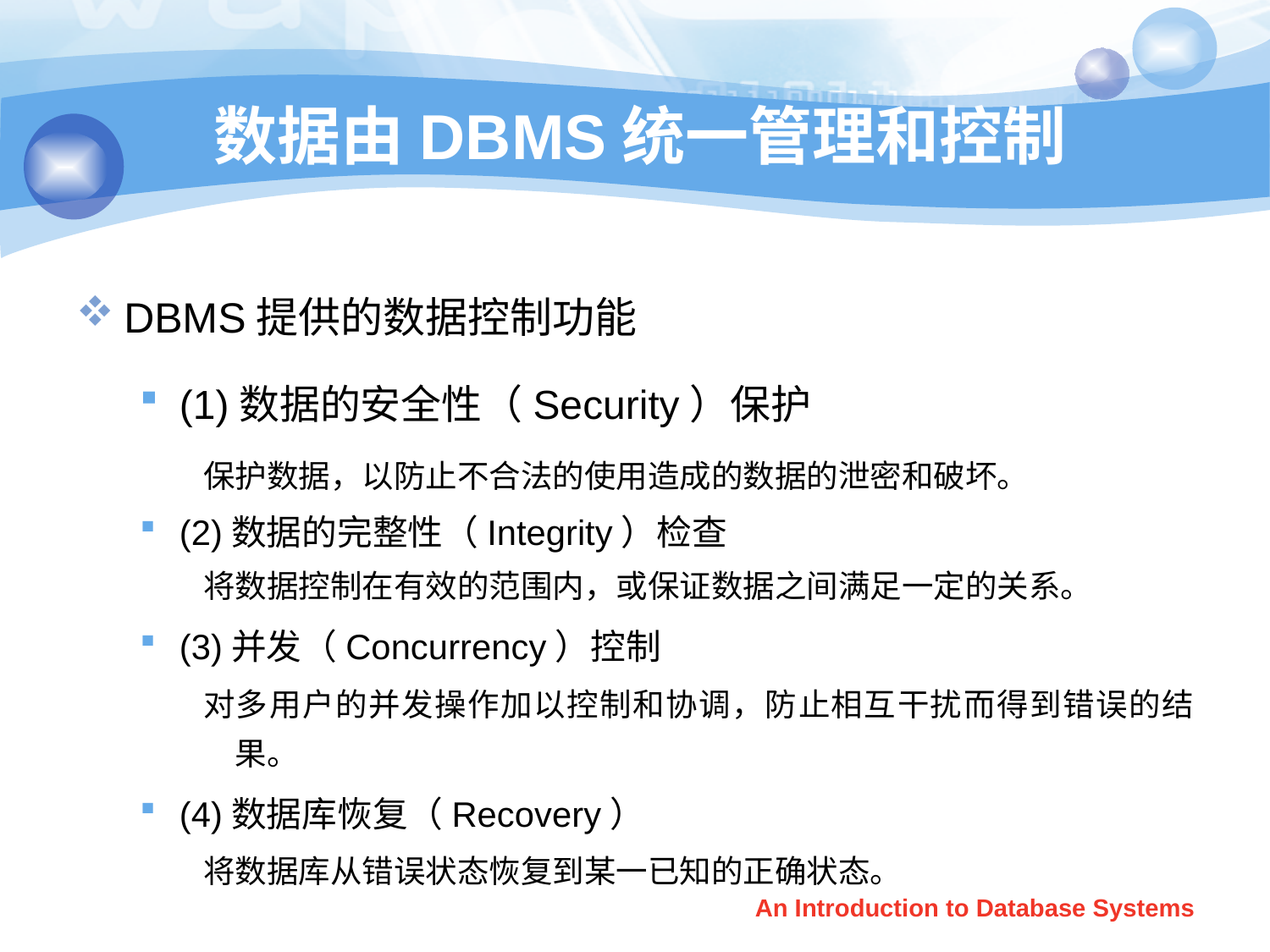

# 数据由DBMS统一管理和控制
DBMS提供的数据控制功能
(1)数据的安全性（Security）保护
保护数据，以防止不合法的使用造成的数据的泄密和破坏。
(2)数据的完整性（Integrity）检查
将数据控制在有效的范围内，或保证数据之间满足一定的关系。
(3)并发（Concurrency）控制
对多用户的并发操作加以控制和协调，防止相互干扰而得到错误的结果。
(4)数据库恢复（Recovery）
将数据库从错误状态恢复到某一已知的正确状态。
An Introduction to Database Systems